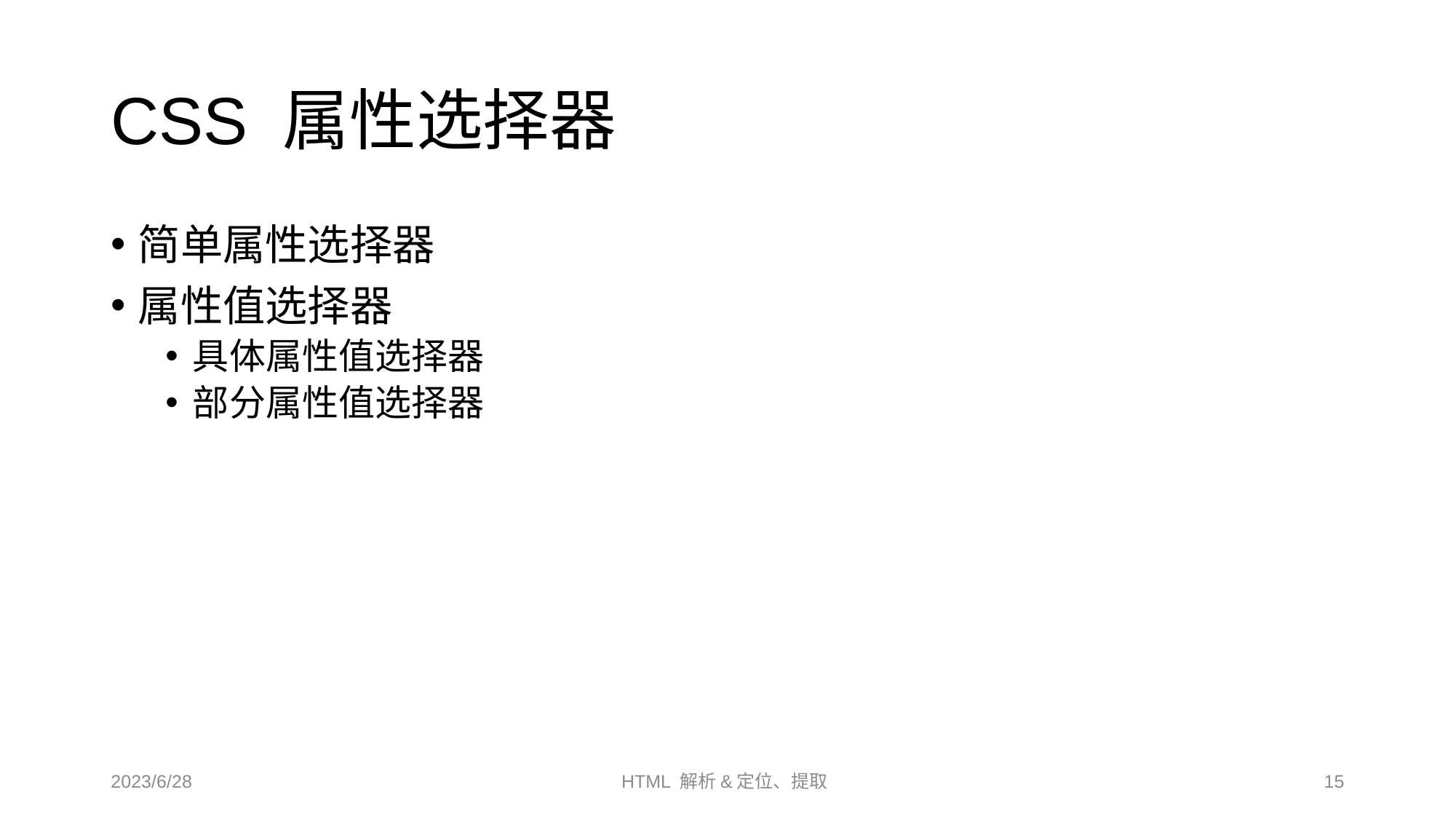

# CSS 属性选择器
简单属性选择器
属性值选择器
具体属性值选择器
部分属性值选择器

2023/6/28
HTML 解析&定位、提取
15